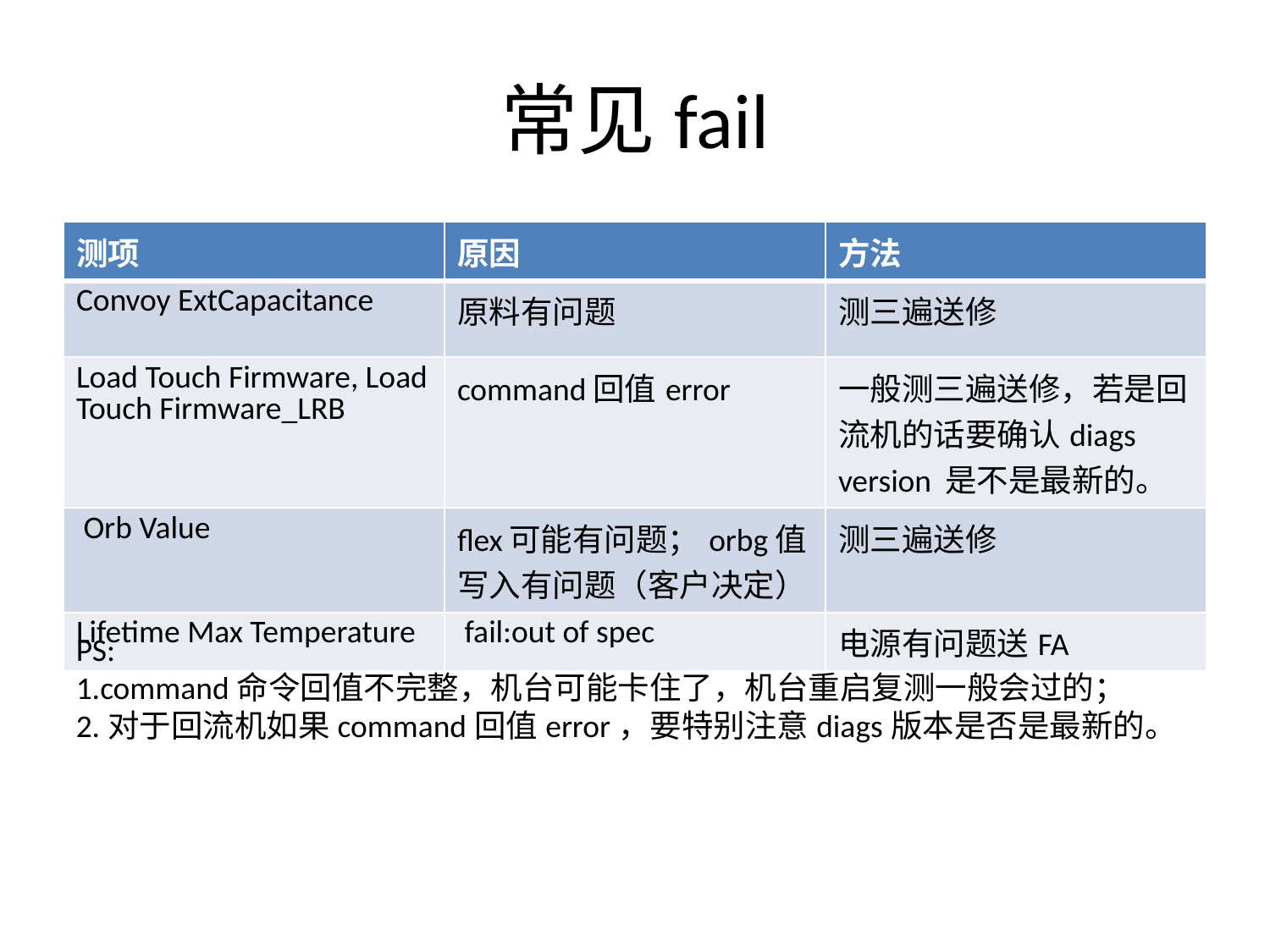

# 常见fail
| 测项 | 原因 | 方法 |
| --- | --- | --- |
| Convoy ExtCapacitance | 原料有问题 | 测三遍送修 |
| Load Touch Firmware, Load Touch Firmware\_LRB | command回值error | 一般测三遍送修，若是回流机的话要确认diags version 是不是最新的。 |
| Orb Value | flex可能有问题；orbg值写入有问题（客户决定） | 测三遍送修 |
| Lifetime Max Temperature | fail:out of spec | 电源有问题送FA |
PS:
1.command命令回值不完整，机台可能卡住了，机台重启复测一般会过的；
2.对于回流机如果command回值error，要特别注意diags版本是否是最新的。